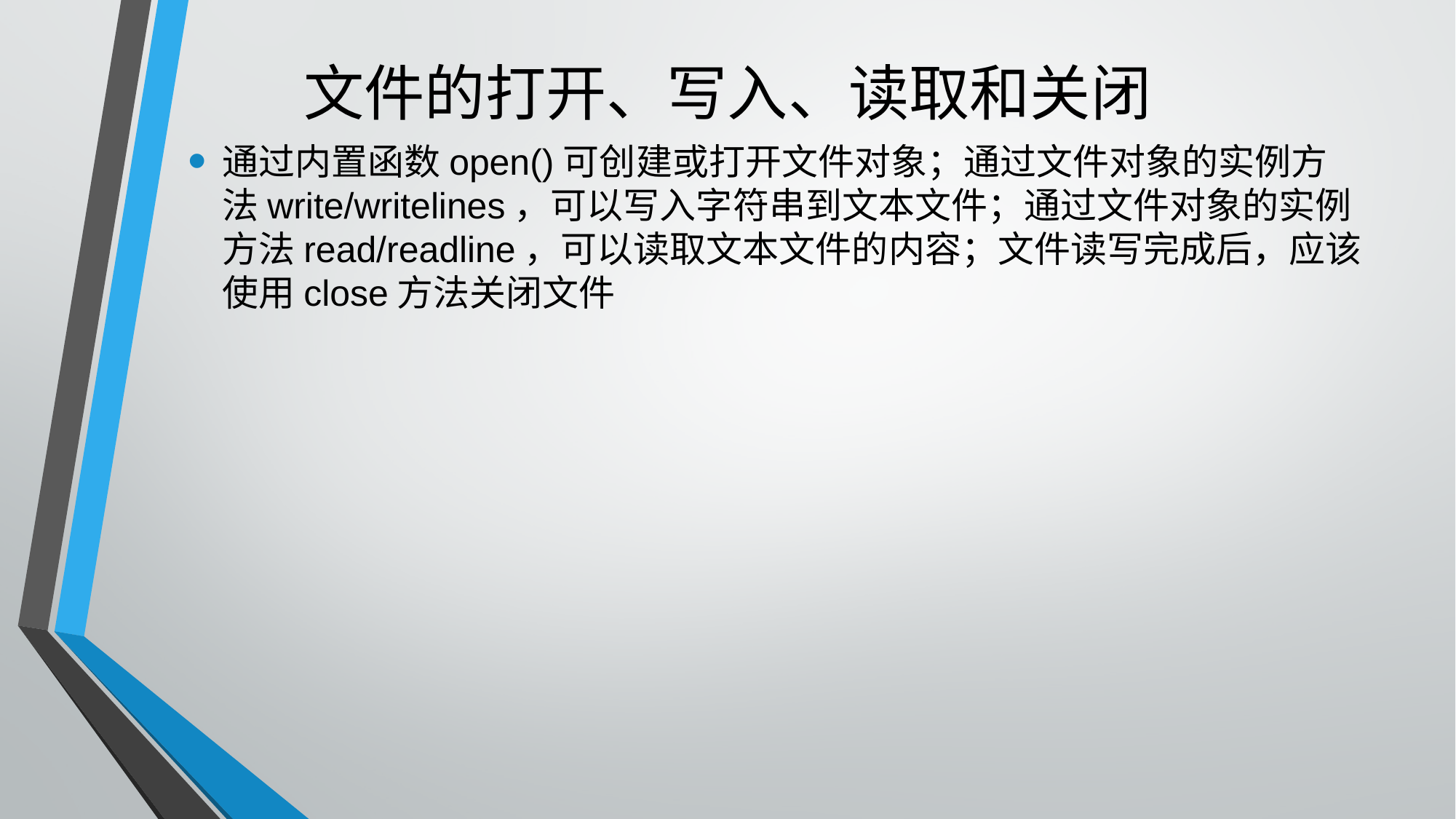

# 文件的打开、写入、读取和关闭
通过内置函数open()可创建或打开文件对象；通过文件对象的实例方法write/writelines，可以写入字符串到文本文件；通过文件对象的实例方法read/readline，可以读取文本文件的内容；文件读写完成后，应该使用close方法关闭文件